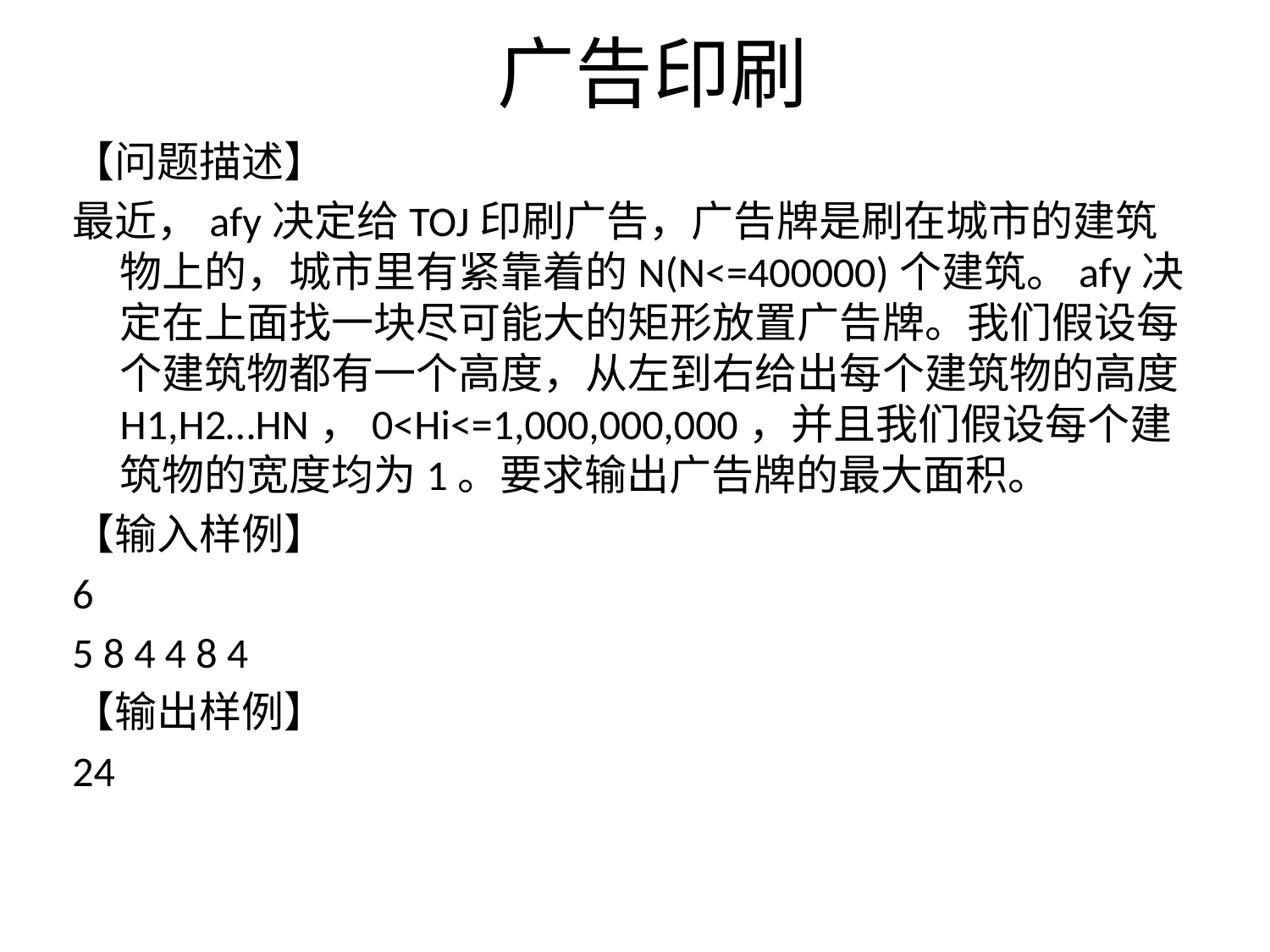

# 广告印刷
【问题描述】
最近，afy决定给TOJ印刷广告，广告牌是刷在城市的建筑物上的，城市里有紧靠着的N(N<=400000)个建筑。afy决定在上面找一块尽可能大的矩形放置广告牌。我们假设每个建筑物都有一个高度，从左到右给出每个建筑物的高度H1,H2…HN，0<Hi<=1,000,000,000，并且我们假设每个建筑物的宽度均为1。要求输出广告牌的最大面积。
【输入样例】
6
5 8 4 4 8 4
【输出样例】
24